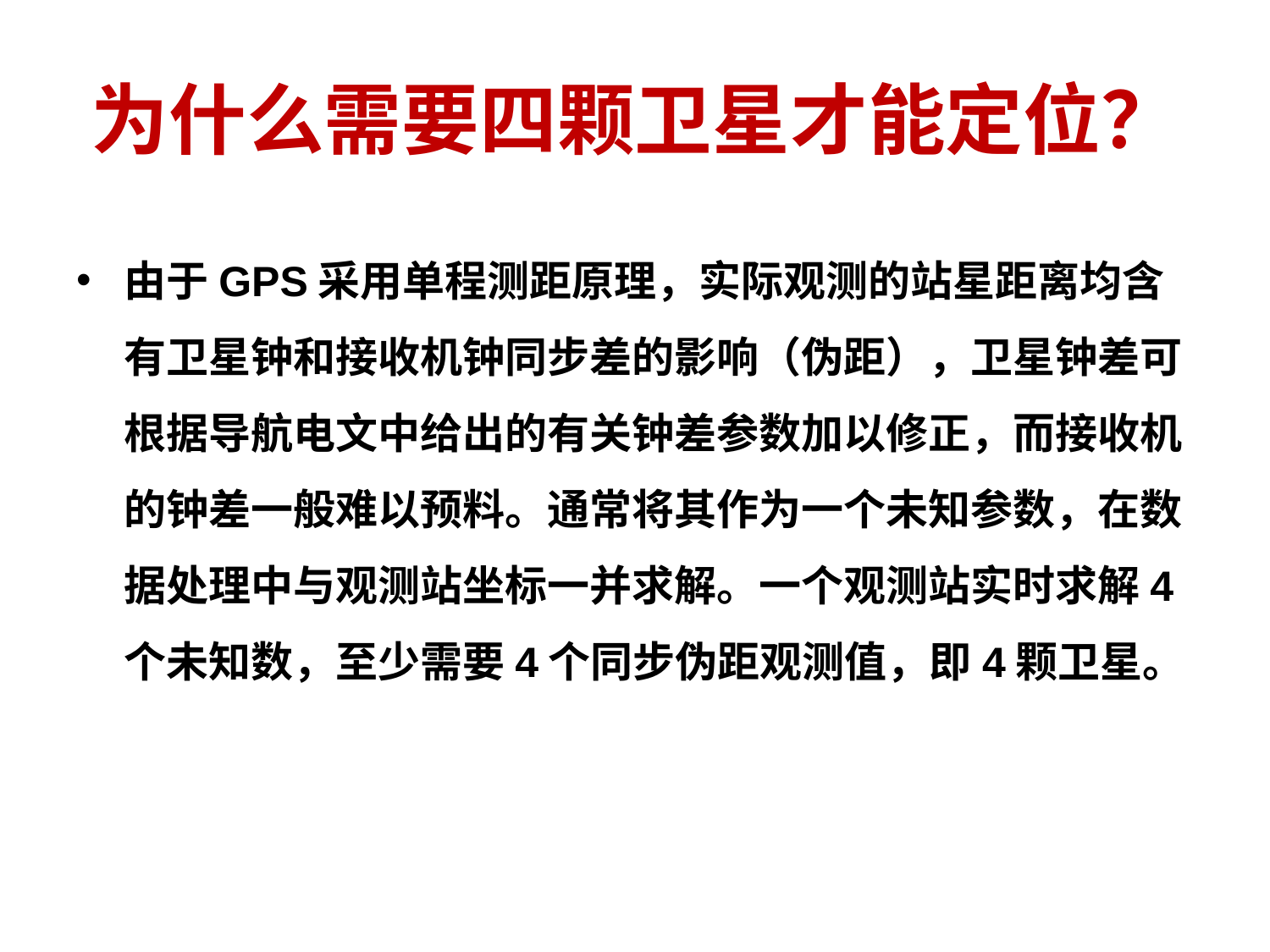

# 为什么需要四颗卫星才能定位？
由于GPS采用单程测距原理，实际观测的站星距离均含有卫星钟和接收机钟同步差的影响（伪距），卫星钟差可根据导航电文中给出的有关钟差参数加以修正，而接收机的钟差一般难以预料。通常将其作为一个未知参数，在数据处理中与观测站坐标一并求解。一个观测站实时求解4个未知数，至少需要4个同步伪距观测值，即4颗卫星。